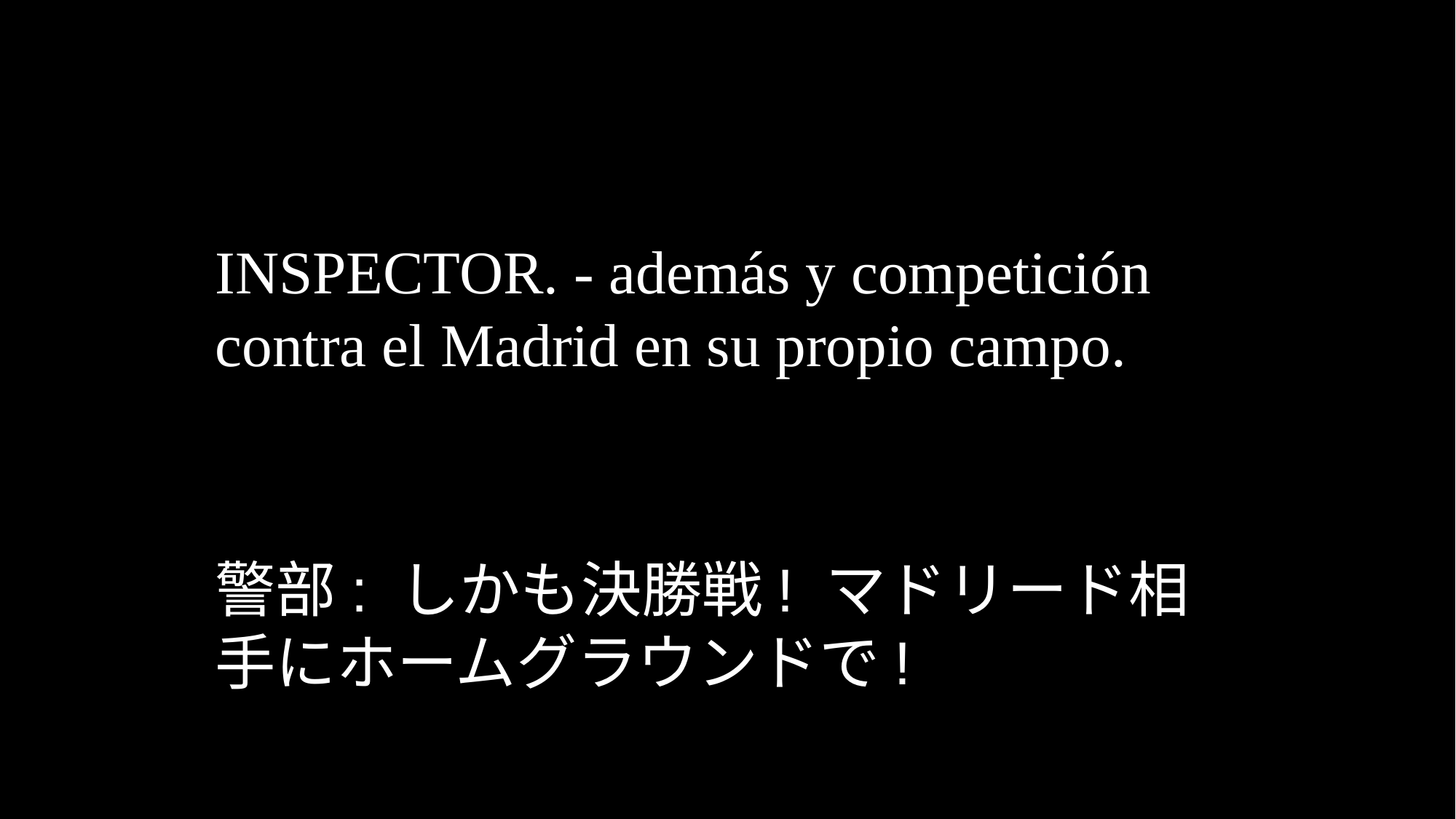

INSPECTOR. - además y competición contra el Madrid en su propio campo.

警部: しかも決勝戦! マドリード相手にホームグラウンドで!